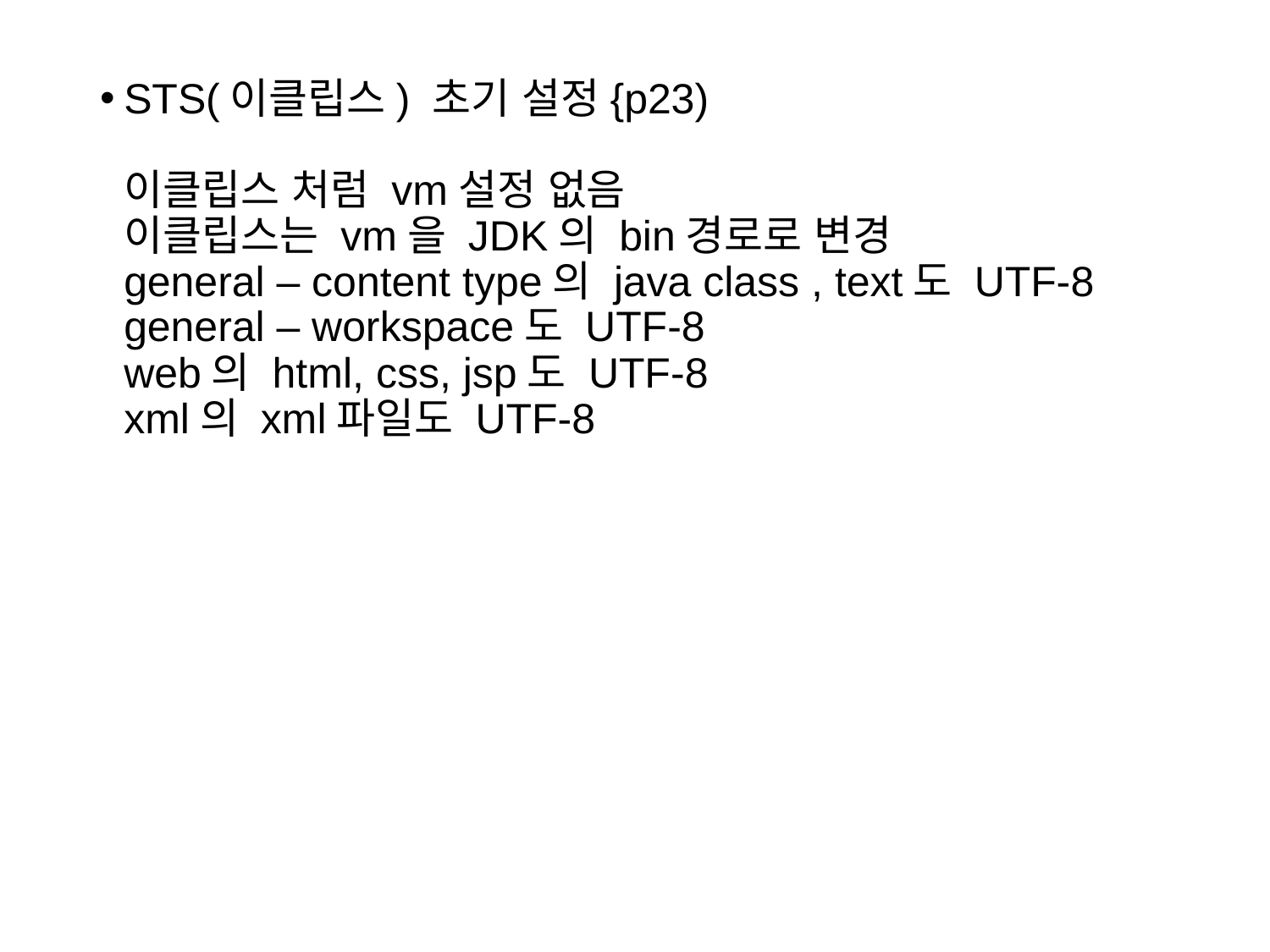

STS(이클립스) 초기 설정{p23)
이클립스 처럼 vm설정 없음
이클립스는 vm을 JDK의 bin경로로 변경
general – content type의 java class , text도 UTF-8
general – workspace도 UTF-8
web의 html, css, jsp도 UTF-8
xml의 xml파일도 UTF-8